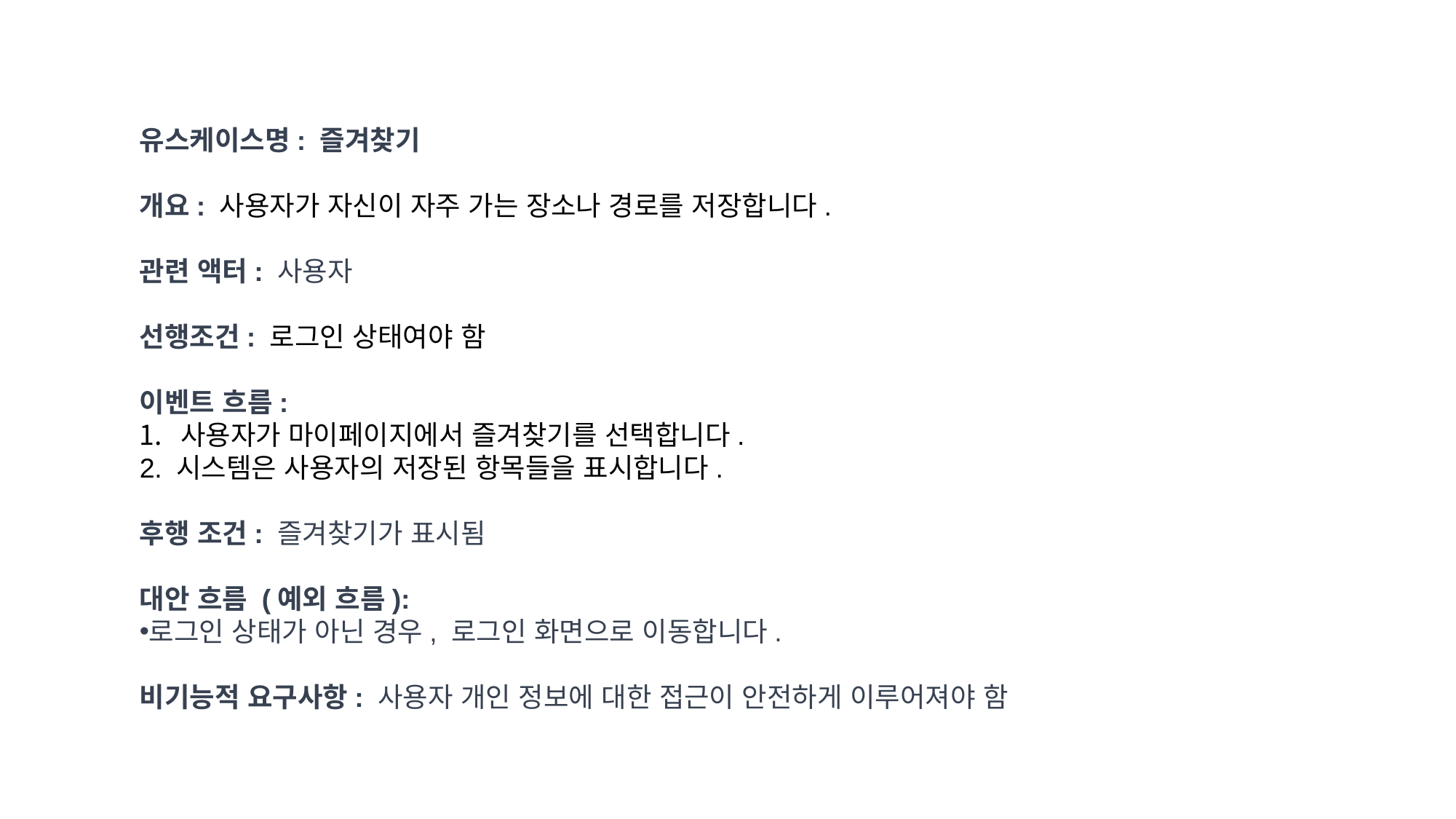

유스케이스명: 즐겨찾기

개요: 사용자가 자신이 자주 가는 장소나 경로를 저장합니다.

관련 액터: 사용자

선행조건: 로그인 상태여야 함

이벤트 흐름:
사용자가 마이페이지에서 즐겨찾기를 선택합니다.
2. 시스템은 사용자의 저장된 항목들을 표시합니다.

후행 조건: 즐겨찾기가 표시됨

대안 흐름 (예외 흐름):
로그인 상태가 아닌 경우, 로그인 화면으로 이동합니다.

비기능적 요구사항: 사용자 개인 정보에 대한 접근이 안전하게 이루어져야 함